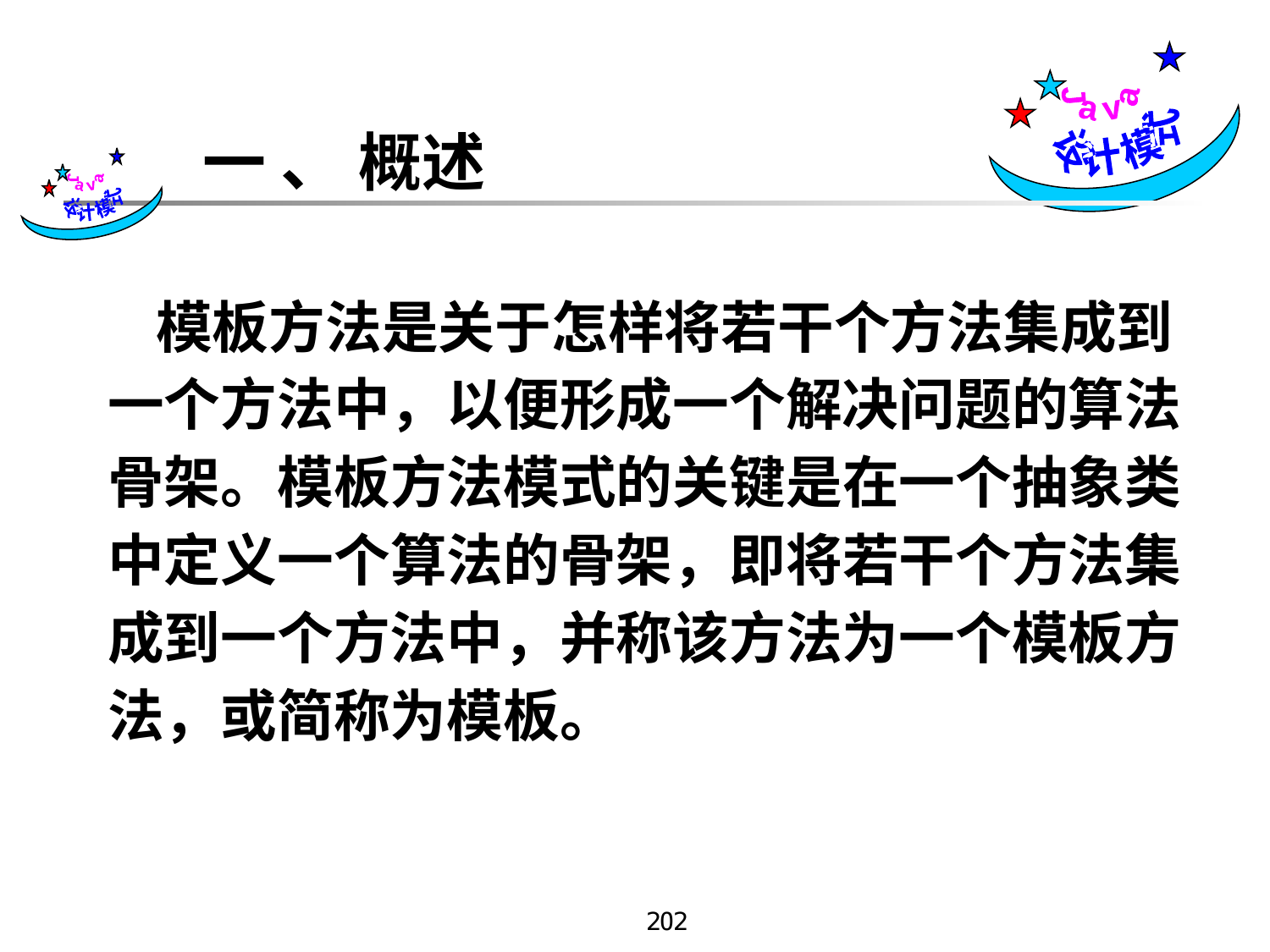

Java
设计模式

一 、 概述

  Java
设计模式

    模板方法是关于怎样将若干个方法集成到一个方法中，以便形成一个解决问题的算法骨架。模板方法模式的关键是在一个抽象类中定义一个算法的骨架，即将若干个方法集成到一个方法中，并称该方法为一个模板方法，或简称为模板。

202